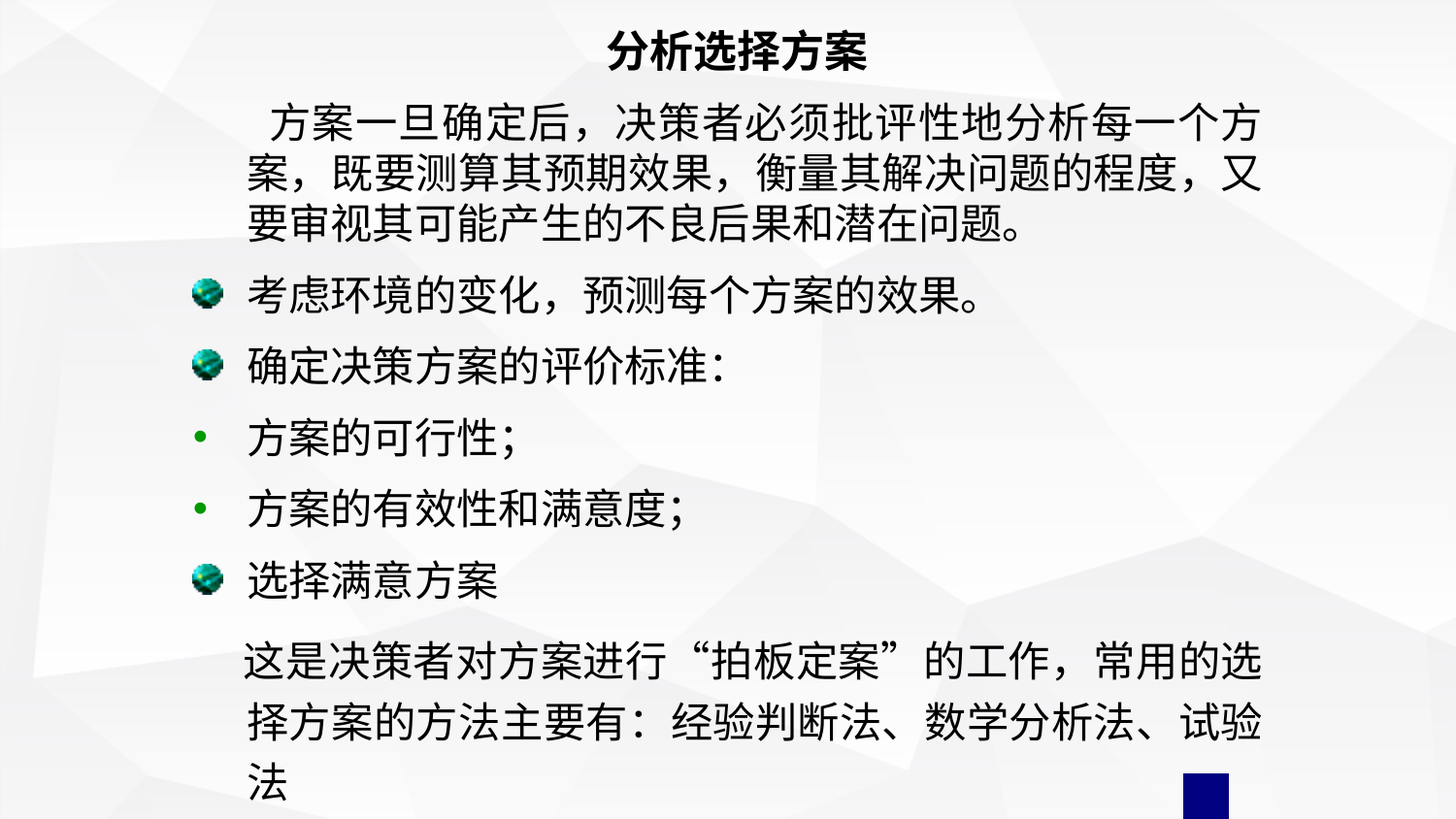

# 分析选择方案
      方案一旦确定后，决策者必须批评性地分析每一个方案，既要测算其预期效果，衡量其解决问题的程度，又要审视其可能产生的不良后果和潜在问题。
考虑环境的变化，预测每个方案的效果。
确定决策方案的评价标准：
方案的可行性；
方案的有效性和满意度；
选择满意方案
    这是决策者对方案进行“拍板定案”的工作，常用的选择方案的方法主要有：经验判断法、数学分析法、试验法